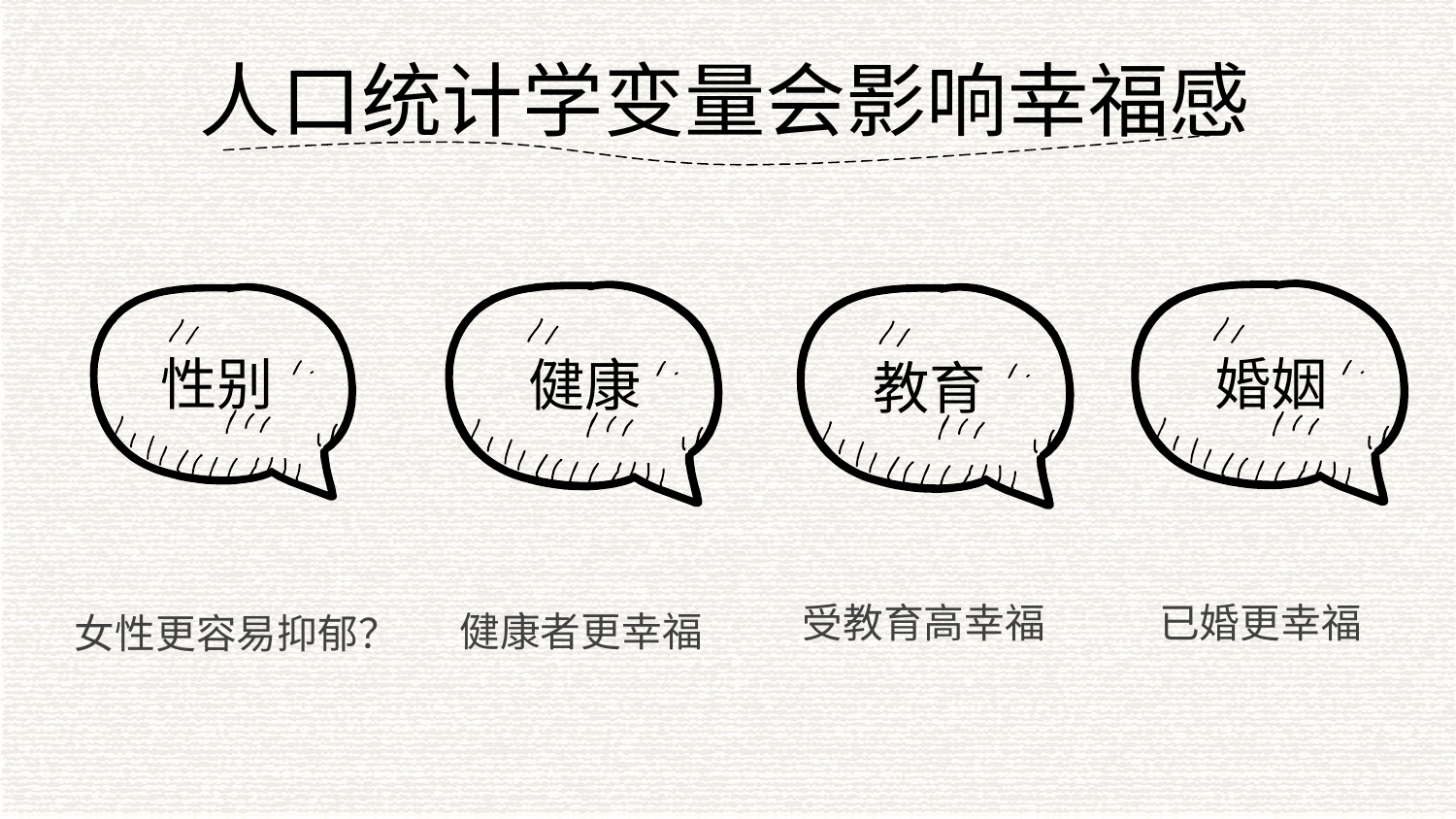

人口统计学变量会影响幸福感

性别
婚姻
健康
教育
受教育高幸福
已婚更幸福
健康者更幸福
女性更容易抑郁？